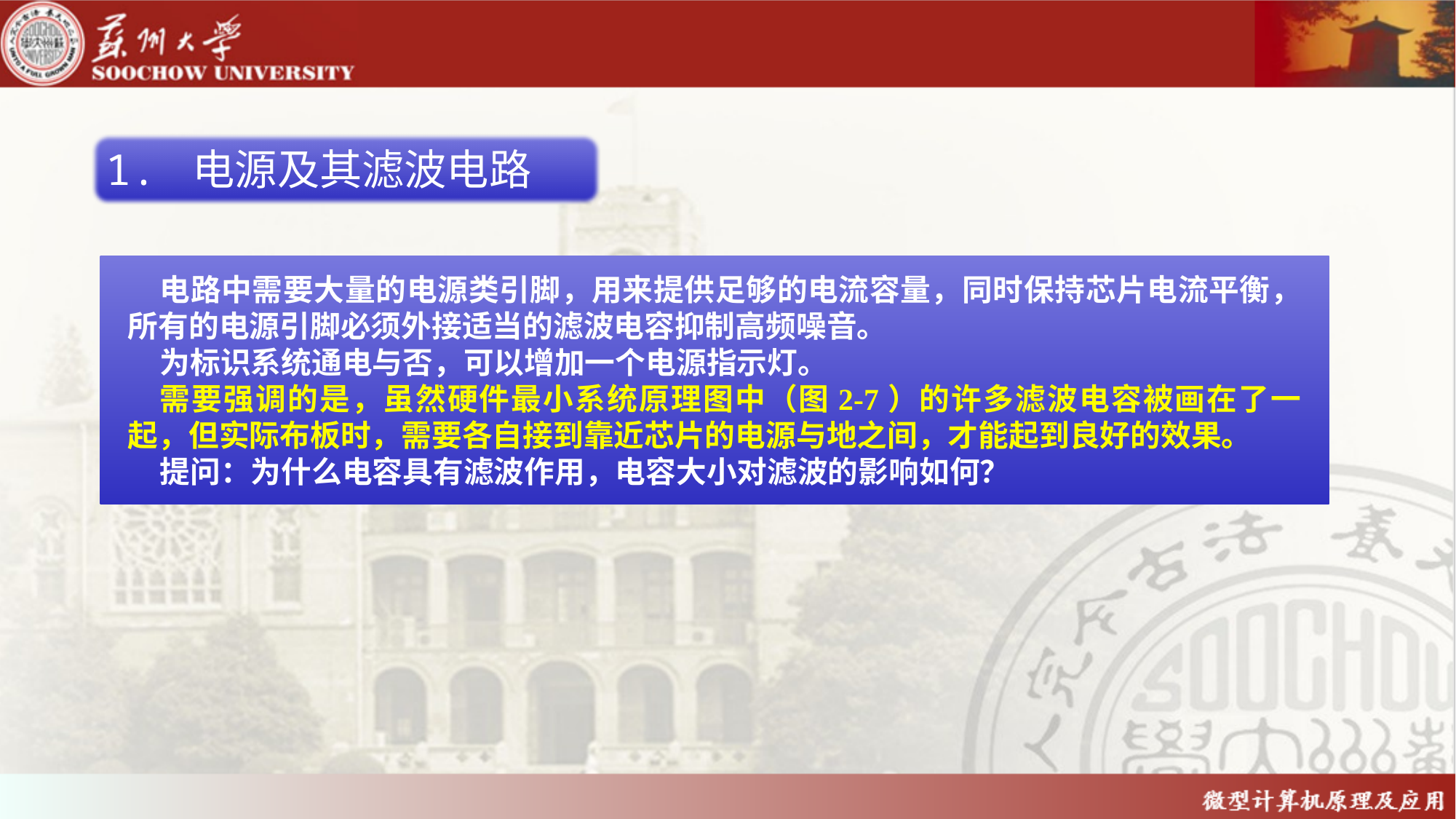

1. 电源及其滤波电路
电路中需要大量的电源类引脚，用来提供足够的电流容量，同时保持芯片电流平衡，所有的电源引脚必须外接适当的滤波电容抑制高频噪音。
为标识系统通电与否，可以增加一个电源指示灯。
需要强调的是，虽然硬件最小系统原理图中（图2-7）的许多滤波电容被画在了一起，但实际布板时，需要各自接到靠近芯片的电源与地之间，才能起到良好的效果。
提问：为什么电容具有滤波作用，电容大小对滤波的影响如何？